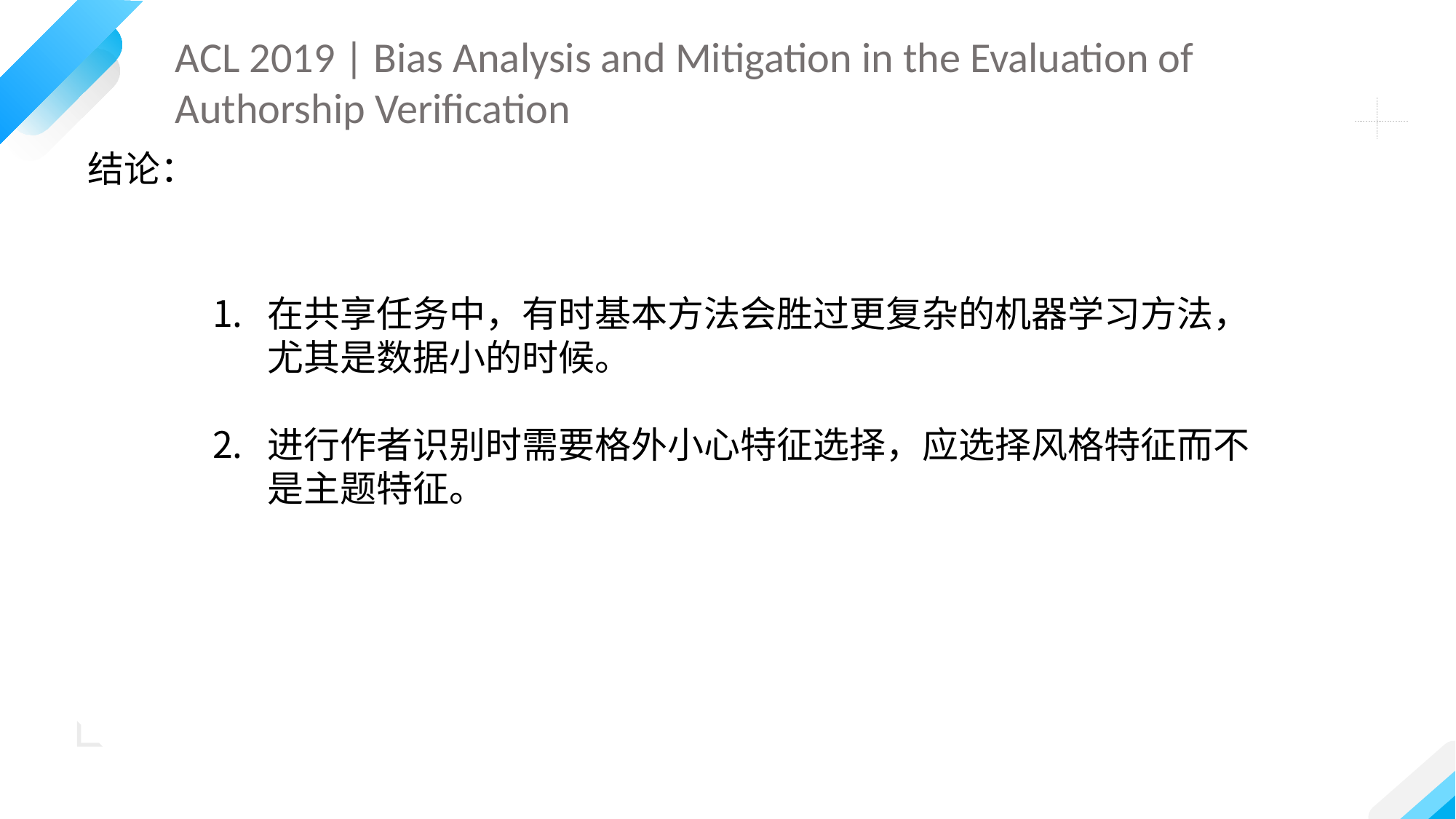

ACL 2019 | Bias Analysis and Mitigation in the Evaluation of Authorship Verification

结论：
在共享任务中，有时基本方法会胜过更复杂的机器学习方法，尤其是数据小的时候。

进行作者识别时需要格外小心特征选择，应选择风格特征而不是主题特征。